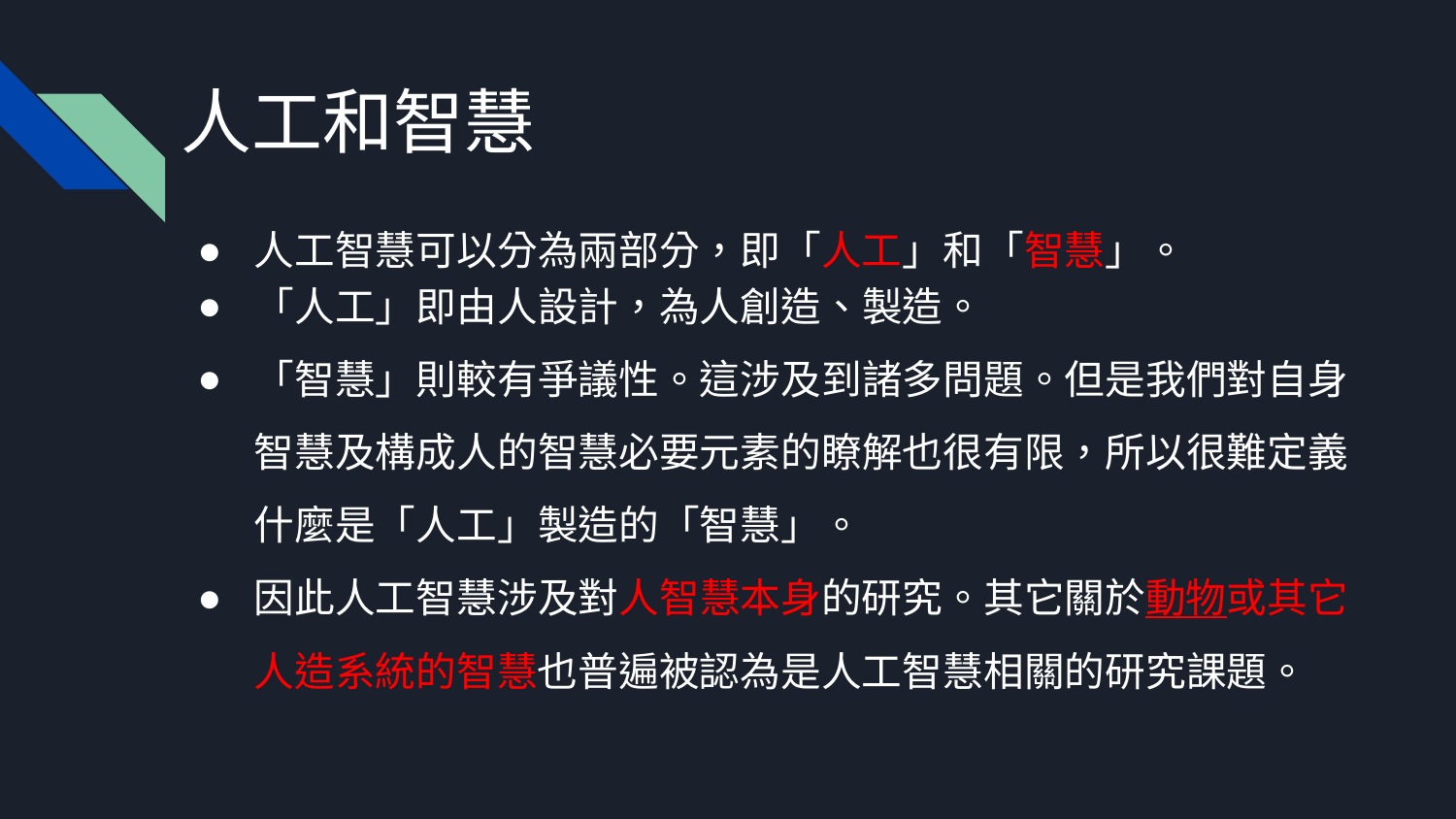

# 人工和智慧
人工智慧可以分為兩部分，即「人工」和「智慧」。
「人工」即由人設計，為人創造、製造。
「智慧」則較有爭議性。這涉及到諸多問題。但是我們對自身智慧及構成人的智慧必要元素的瞭解也很有限，所以很難定義什麼是「人工」製造的「智慧」。
因此人工智慧涉及對人智慧本身的研究。其它關於動物或其它人造系統的智慧也普遍被認為是人工智慧相關的研究課題。